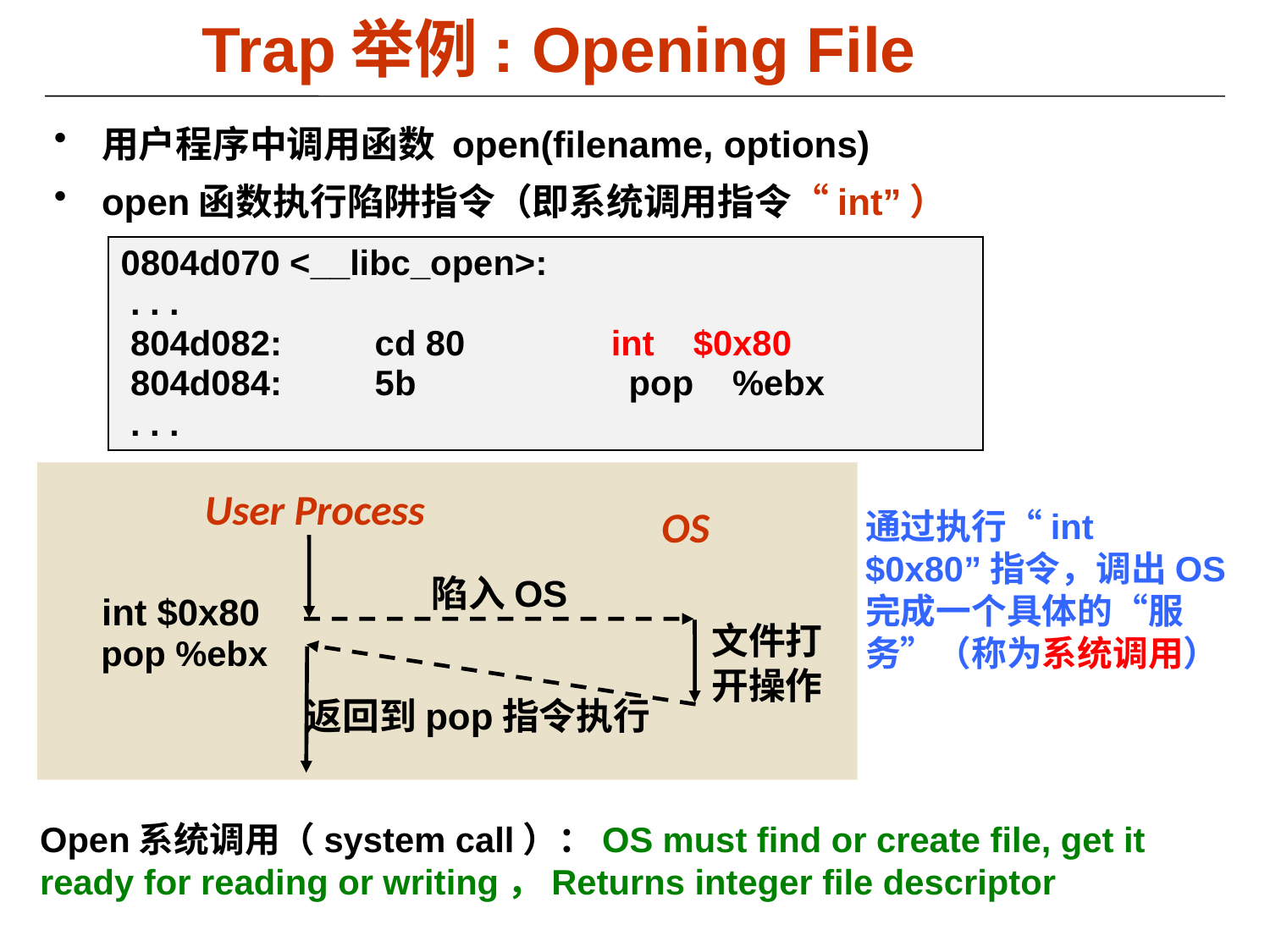

Trap举例: Opening File
用户程序中调用函数 open(filename, options)
open函数执行陷阱指令（即系统调用指令“int”）
0804d070 <__libc_open>:
 . . .
 804d082:	cd 80               int    $0x80
 804d084:	5b                   	pop    %ebx
 . . .

User Process
OS
通过执行“int $0x80”指令，调出OS完成一个具体的“服务”（称为系统调用）

陷入OS
int $0x80
文件打开操作

pop %ebx

返回到pop指令执行
Open系统调用（system call）：OS must find or create file, get it ready for reading or writing，Returns integer file descriptor